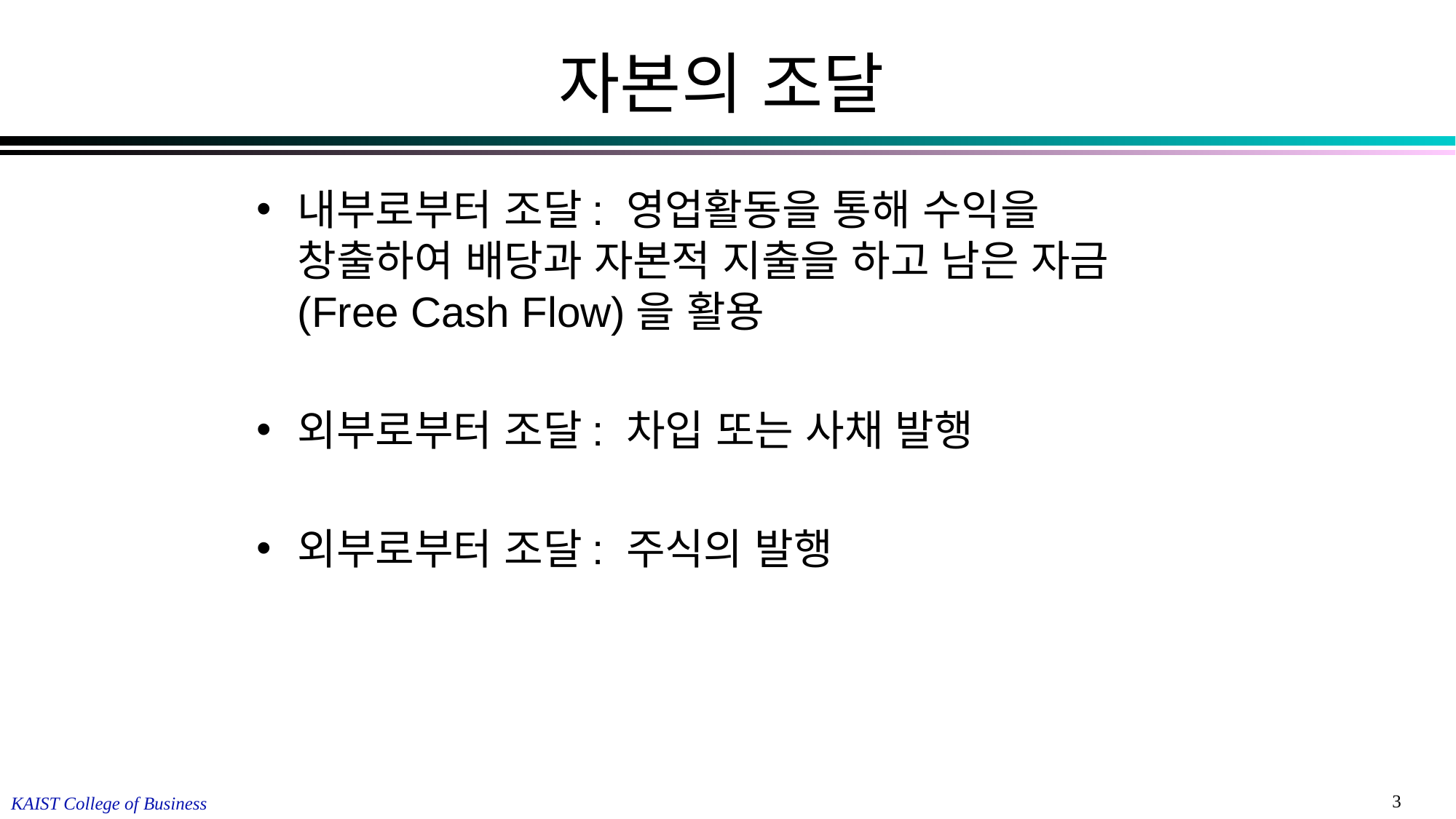

# 자본의 조달
내부로부터 조달: 영업활동을 통해 수익을 창출하여 배당과 자본적 지출을 하고 남은 자금(Free Cash Flow)을 활용

외부로부터 조달: 차입 또는 사채 발행

외부로부터 조달: 주식의 발행